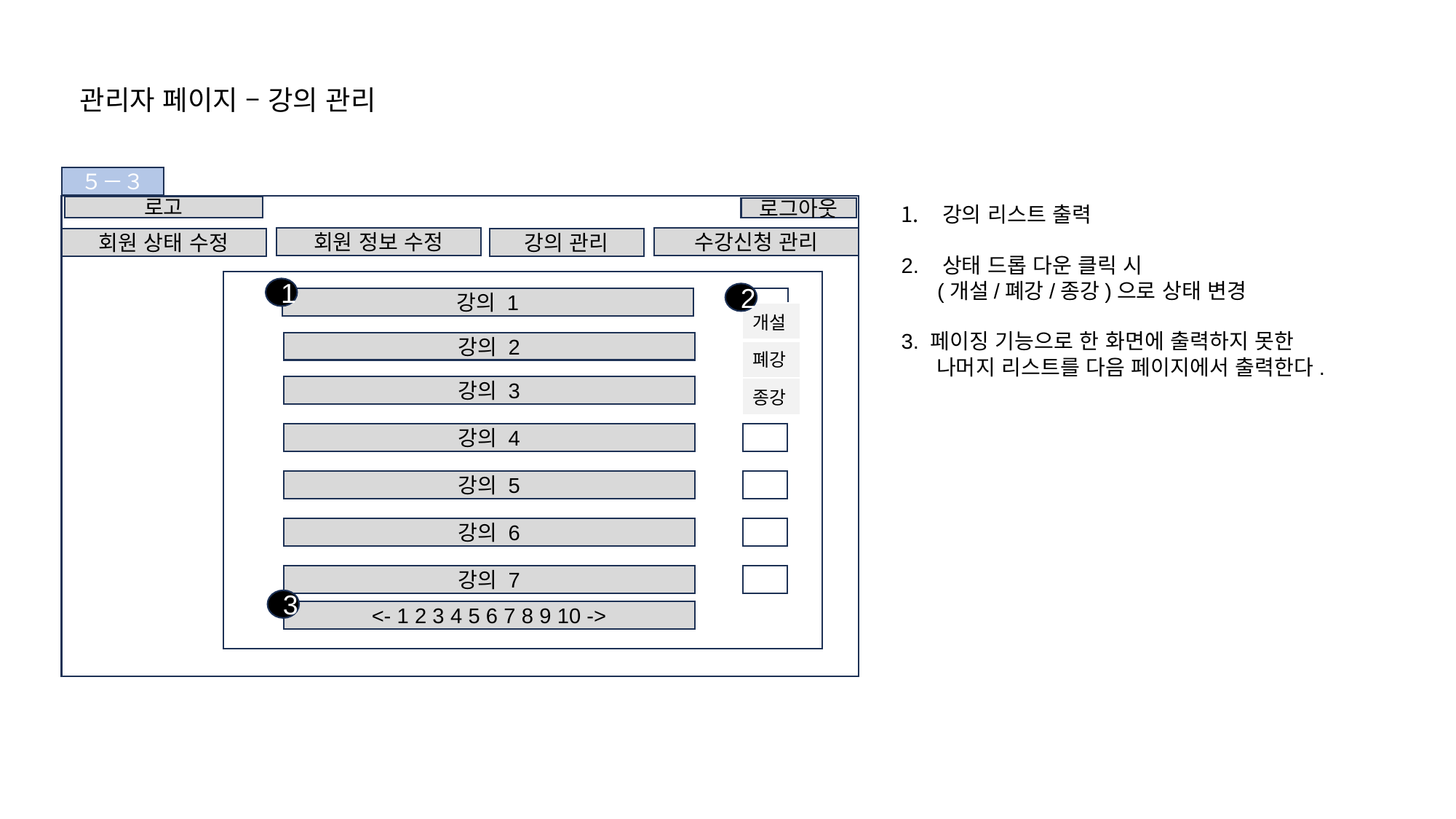

관리자 페이지 – 강의 관리
５－３

강의 리스트 출력

2.   상태 드롭 다운 클릭 시
      (개설/폐강/종강)으로 상태 변경

3. 페이징 기능으로 한 화면에 출력하지 못한
     나머지 리스트를 다음 페이지에서 출력한다.

로고
로그아웃
회원 정보 수정
수강신청 관리
회원 상태 수정
강의 관리

1
2
강의 1

| 개설 |
| --- |
| 폐강 |
| 종강 |
강의 2

강의 3
강의 4

강의 5

강의 6

강의 7

3
<- 1 2 3 4 5 6 7 8 9 10 ->